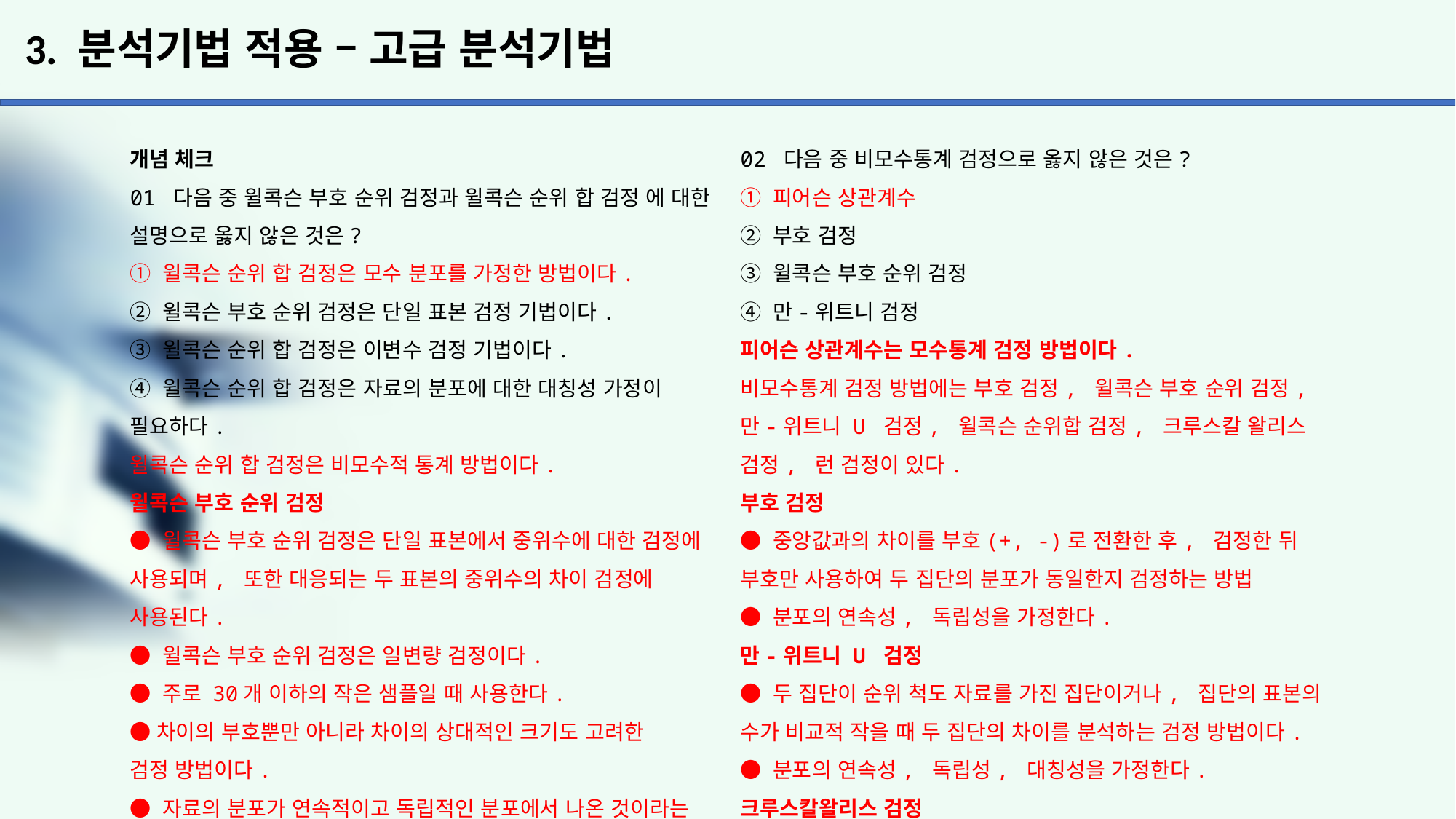

# 3. 분석기법 적용 – 고급 분석기법
개념 체크
01 다음 중 윌콕슨 부호 순위 검정과 윌콕슨 순위 합 검정 에 대한 설명으로 옳지 않은 것은?
① 윌콕슨 순위 합 검정은 모수 분포를 가정한 방법이다.
② 윌콕슨 부호 순위 검정은 단일 표본 검정 기법이다.
③ 윌콕슨 순위 합 검정은 이변수 검정 기법이다.
④ 윌콕슨 순위 합 검정은 자료의 분포에 대한 대칭성 가정이 필요하다.
윌콕슨 순위 합 검정은 비모수적 통계 방법이다.
윌콕슨 부호 순위 검정
● 윌콕슨 부호 순위 검정은 단일 표본에서 중위수에 대한 검정에 사용되며, 또한 대응되는 두 표본의 중위수의 차이 검정에 사용된다.
● 윌콕슨 부호 순위 검정은 일변량 검정이다.
● 주로 30개 이하의 작은 샘플일 때 사용한다.
●차이의 부호뿐만 아니라 차이의 상대적인 크기도 고려한
검정 방법이다.
● 자료의 분포가 연속적이고 독립적인 분포에서 나온 것이라는 기본적 가정 외에 자료의 분포에 대한 대칭성 가정이 필요하다.
윌콕슨 순위 합 검정
● 두 표본 중위수 검정의 대표적인 비모수 검정 방법 으로서 만-휘트니의 U검정과 동일하다.
● 윌콕슨 순위 합 검정은 이변량 검정이다.
● 주로 30개 이하의 작은 샘플일 때 사용한다.
● 두 표본의 혼합 표본에서 순위 합을 이용한 검정 방법 이다.
● 자료의 분포가 연속적이고 독립적인 분포에서 나온 것이라는 기본적 가정 외에 자료의 분포에 대한 대칭성 가정이 필요하다.

02 다음 중 비모수통계 검정으로 옳지 않은 것은?
① 피어슨 상관계수
② 부호 검정
③ 윌콕슨 부호 순위 검정
④ 만-위트니 검정
피어슨 상관계수는 모수통계 검정 방법이다.
비모수통계 검정 방법에는 부호 검정, 윌콕슨 부호 순위 검정, 만-위트니 U 검정, 윌콕슨 순위합 검정, 크루스칼 왈리스 검정, 런 검정이 있다.
부호 검정
● 중앙값과의 차이를 부호(+, -)로 전환한 후, 검정한 뒤 부호만 사용하여 두 집단의 분포가 동일한지 검정하는 방법
● 분포의 연속성, 독립성을 가정한다.
만-위트니 U 검정
● 두 집단이 순위 척도 자료를 가진 집단이거나, 집단의 표본의 수가 비교적 작을 때 두 집단의 차이를 분석하는 검정 방법이다.
● 분포의 연속성, 독립성, 대칭성을 가정한다.
크루스칼왈리스 검정
● 세 집단 이상의 분포를 비교하는 검정 방법으로 집단별 평균이 아닌 중위수가 같은지 검정하는 방법이다.
● 분포의 중앙값은 다르나 동일한 형태의 분포를 가지는 것을 가정한다.
런 검정
● 일련의 연속적인 관측값이 임의적으로 나타난 것인지 검정하는 방법으로, 런(Run)은 관측된 데이터에서 한 종류
의 부호가 시작되고 끝나는 단위를 의미한다.